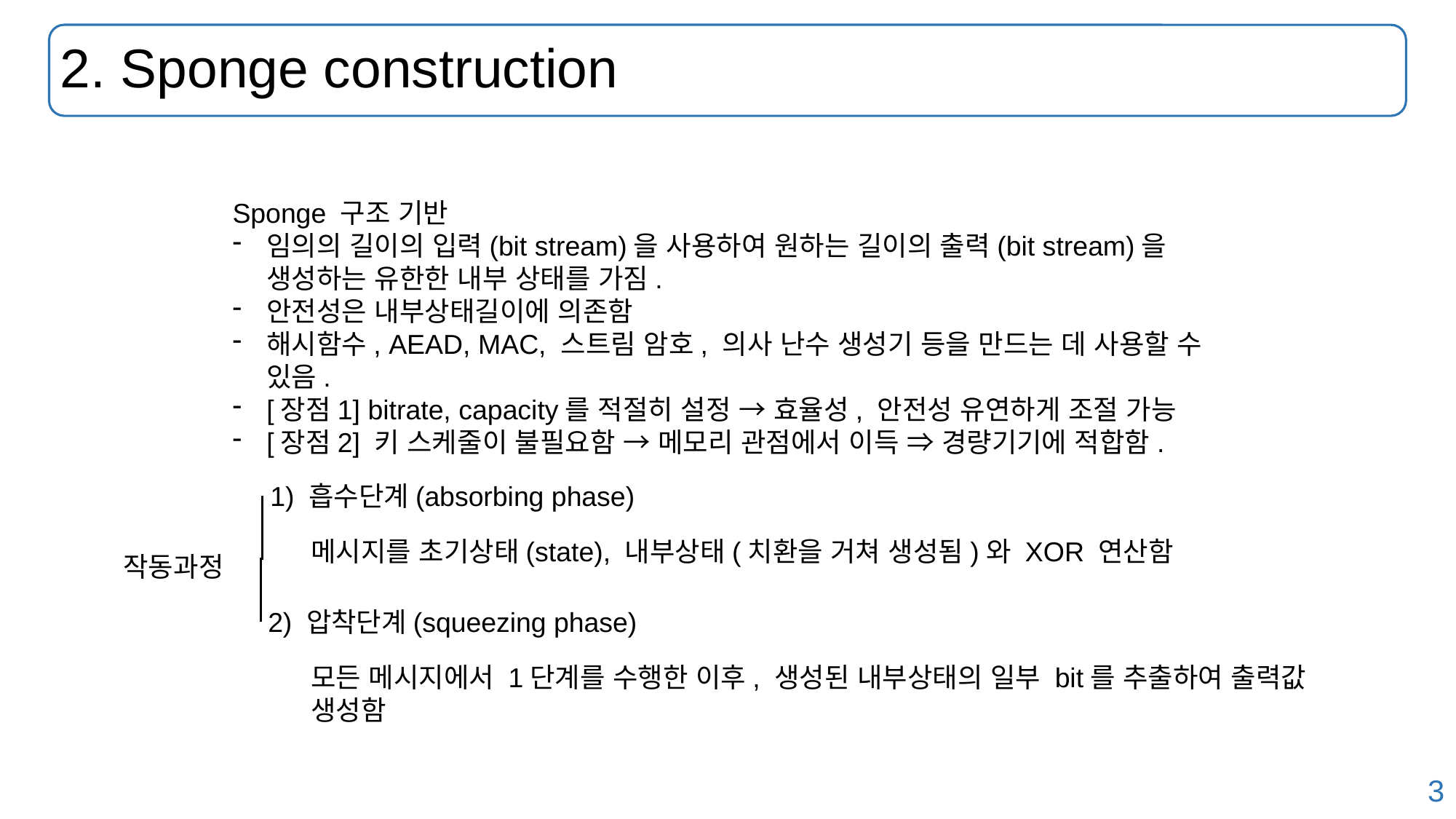

# 2. Sponge construction
Sponge 구조 기반
임의의 길이의 입력(bit stream)을 사용하여 원하는 길이의 출력(bit stream)을 생성하는 유한한 내부 상태를 가짐.
안전성은 내부상태길이에 의존함
해시함수, AEAD, MAC, 스트림 암호, 의사 난수 생성기 등을 만드는 데 사용할 수 있음.
[장점1] bitrate, capacity를 적절히 설정 → 효율성, 안전성 유연하게 조절 가능
[장점2] 키 스케줄이 불필요함 → 메모리 관점에서 이득 ⇒ 경량기기에 적합함.
1) 흡수단계(absorbing phase)
메시지를 초기상태(state), 내부상태(치환을 거쳐 생성됨)와 XOR 연산함
작동과정
2) 압착단계(squeezing phase)
모든 메시지에서 1단계를 수행한 이후, 생성된 내부상태의 일부 bit를 추출하여 출력값 생성함